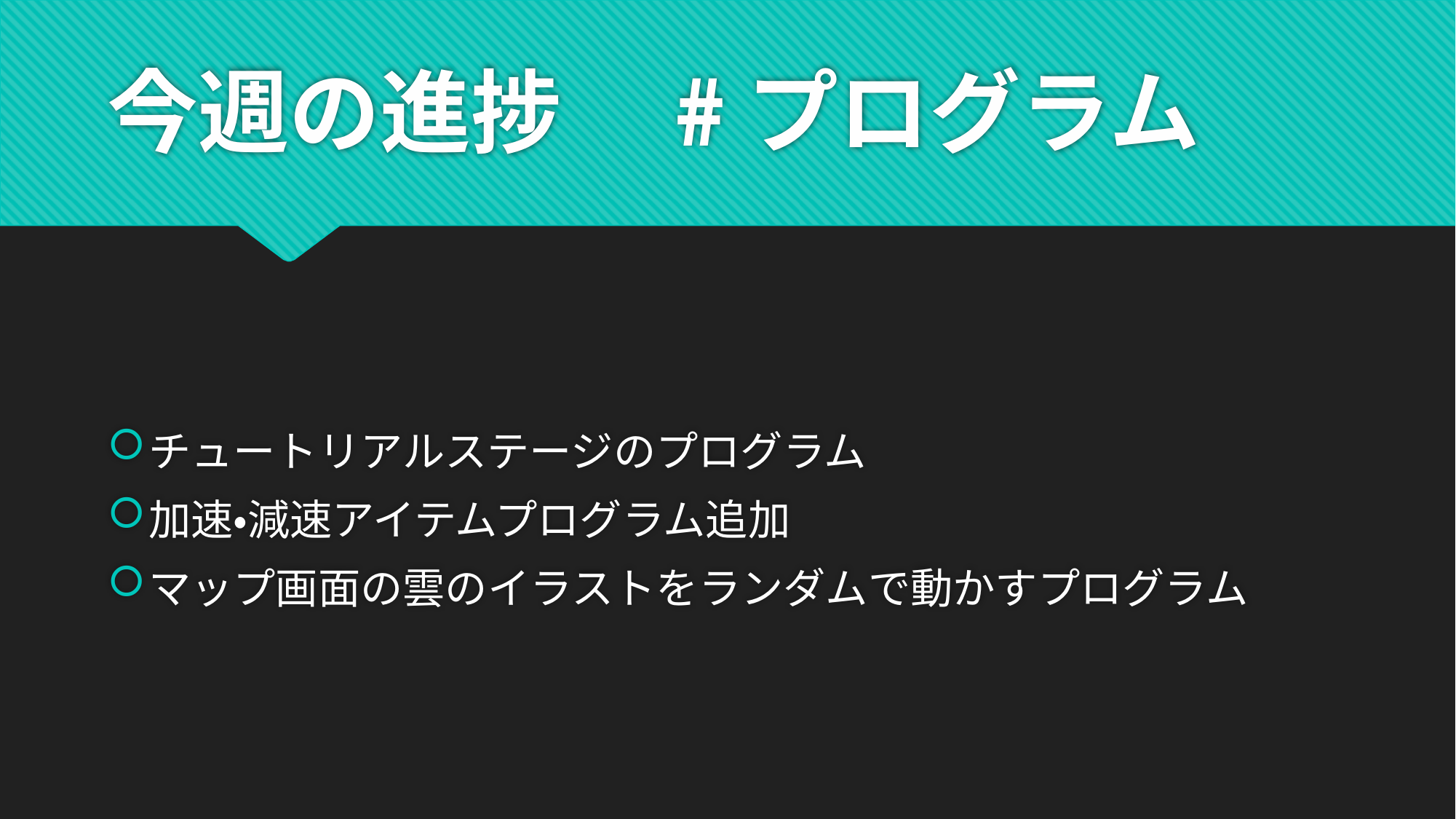

# 今週の進捗　#プログラム
チュートリアルステージのプログラム
加速・減速アイテムプログラム追加
マップ画面の雲のイラストをランダムで動かすプログラム